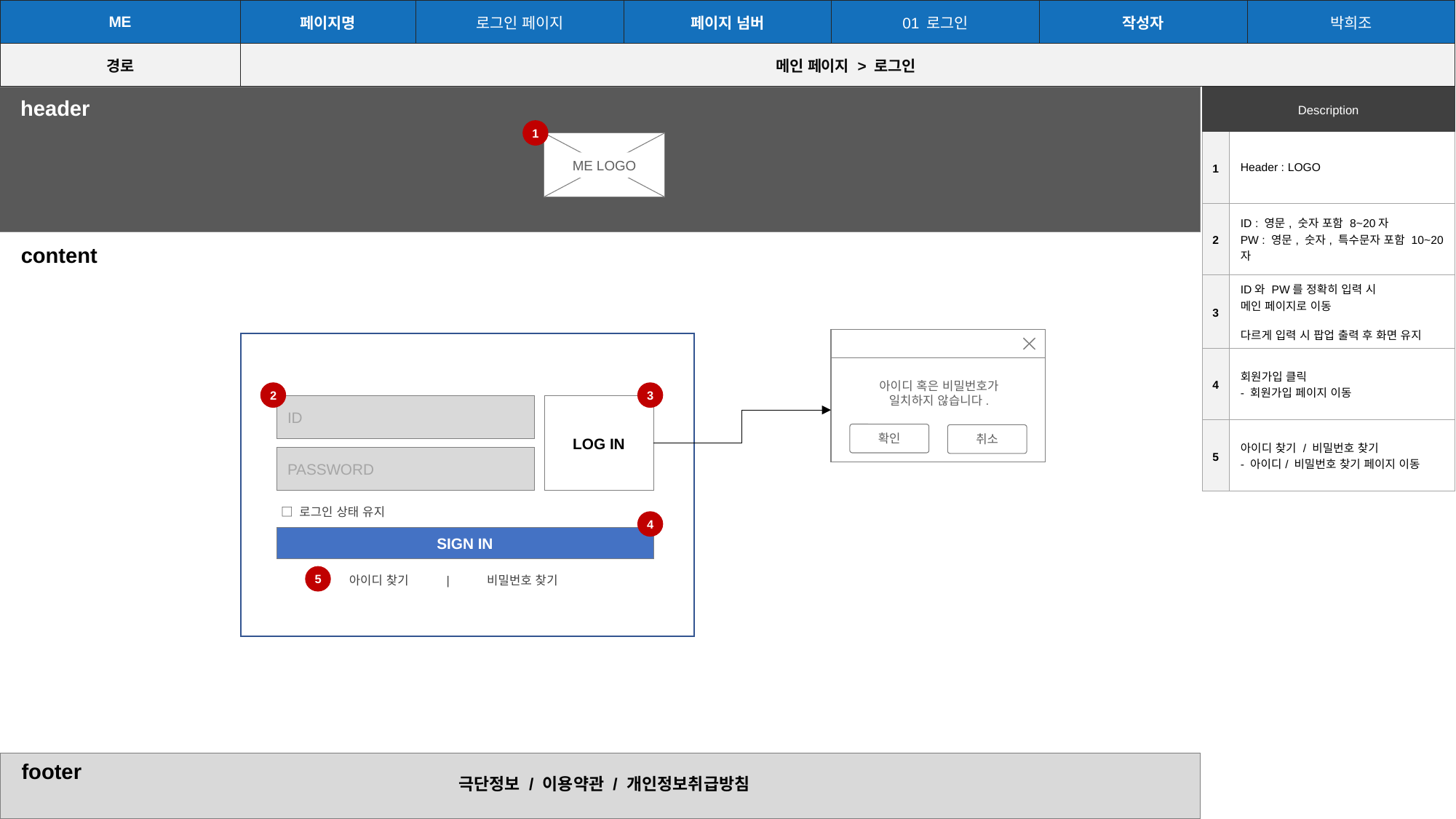

| ME | 페이지명 | 로그인 페이지 | 페이지 넘버 | 01 로그인 | 작성자 | 박희조 |
| --- | --- | --- | --- | --- | --- | --- |
| 경로 | 메인 페이지 > 로그인 |  |  |  |  |  |

| Description |
| --- |
header
1
| 1 | Header : LOGO |
| --- | --- |
| 2 | ID : 영문, 숫자 포함 8~20자 PW : 영문, 숫자, 특수문자 포함 10~20자 |
| 3 | ID와 PW를 정확히 입력 시 메인 페이지로 이동 다르게 입력 시 팝업 출력 후 화면 유지 |
| 4 | 회원가입 클릭 - 회원가입 페이지 이동 |
| 5 | 아이디 찾기 / 비밀번호 찾기 - 아이디/ 비밀번호 찾기 페이지 이동 |

ME LOGO
content

아이디 혹은 비밀번호가
일치하지 않습니다.

확인
취소

2
3
ID
LOG IN
PASSWORD
□ 로그인 상태 유지
4
SIGN IN
아이디 찾기          |          비밀번호 찾기
5

footer
극단정보 / 이용약관 / 개인정보취급방침